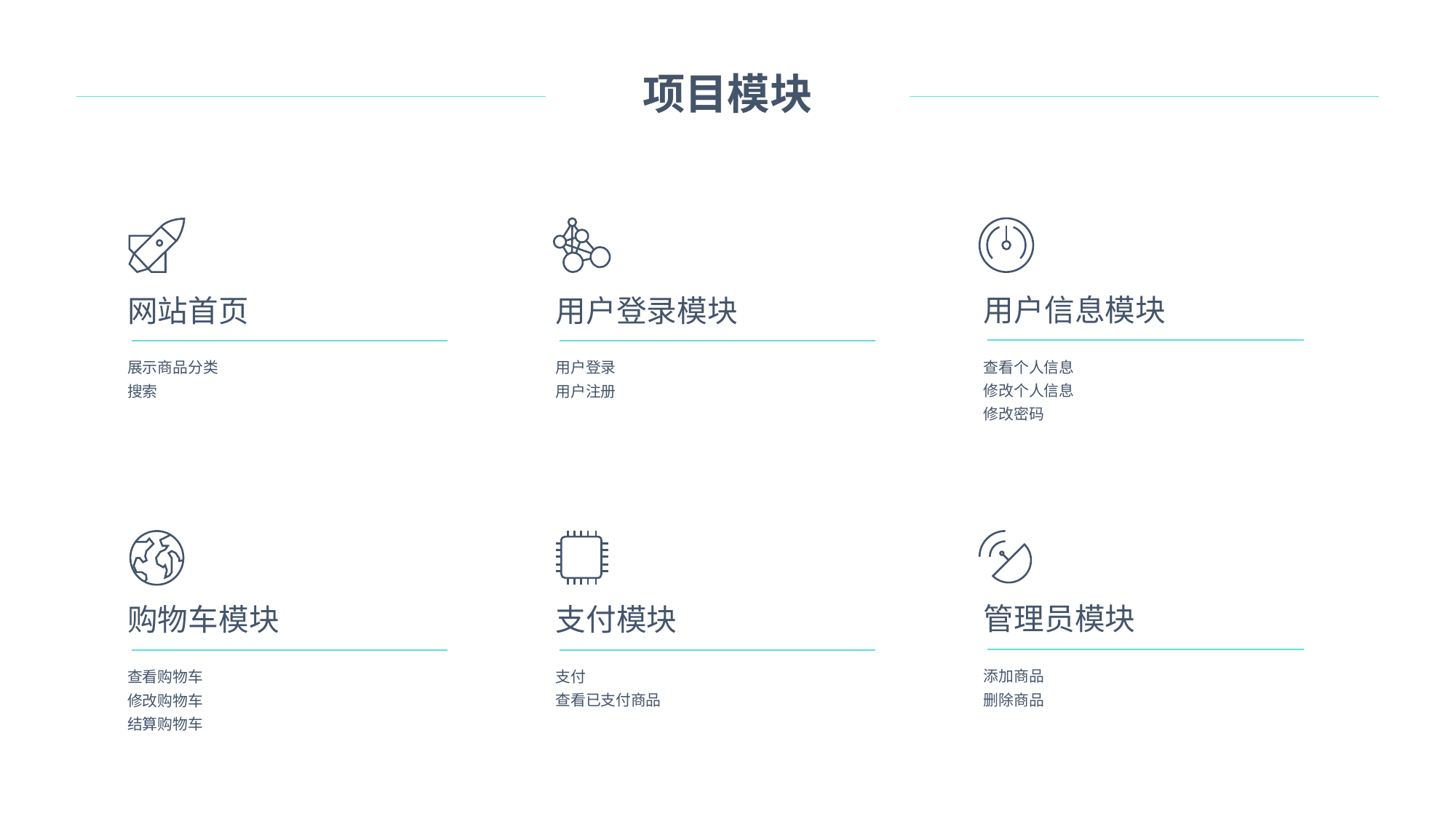

项目模块

用户信息模块
查看个人信息
修改个人信息
修改密码
网站首页
展示商品分类
搜索
用户登录模块
用户登录
用户注册

管理员模块
添加商品
删除商品
购物车模块
查看购物车
修改购物车
结算购物车
支付模块
支付
查看已支付商品